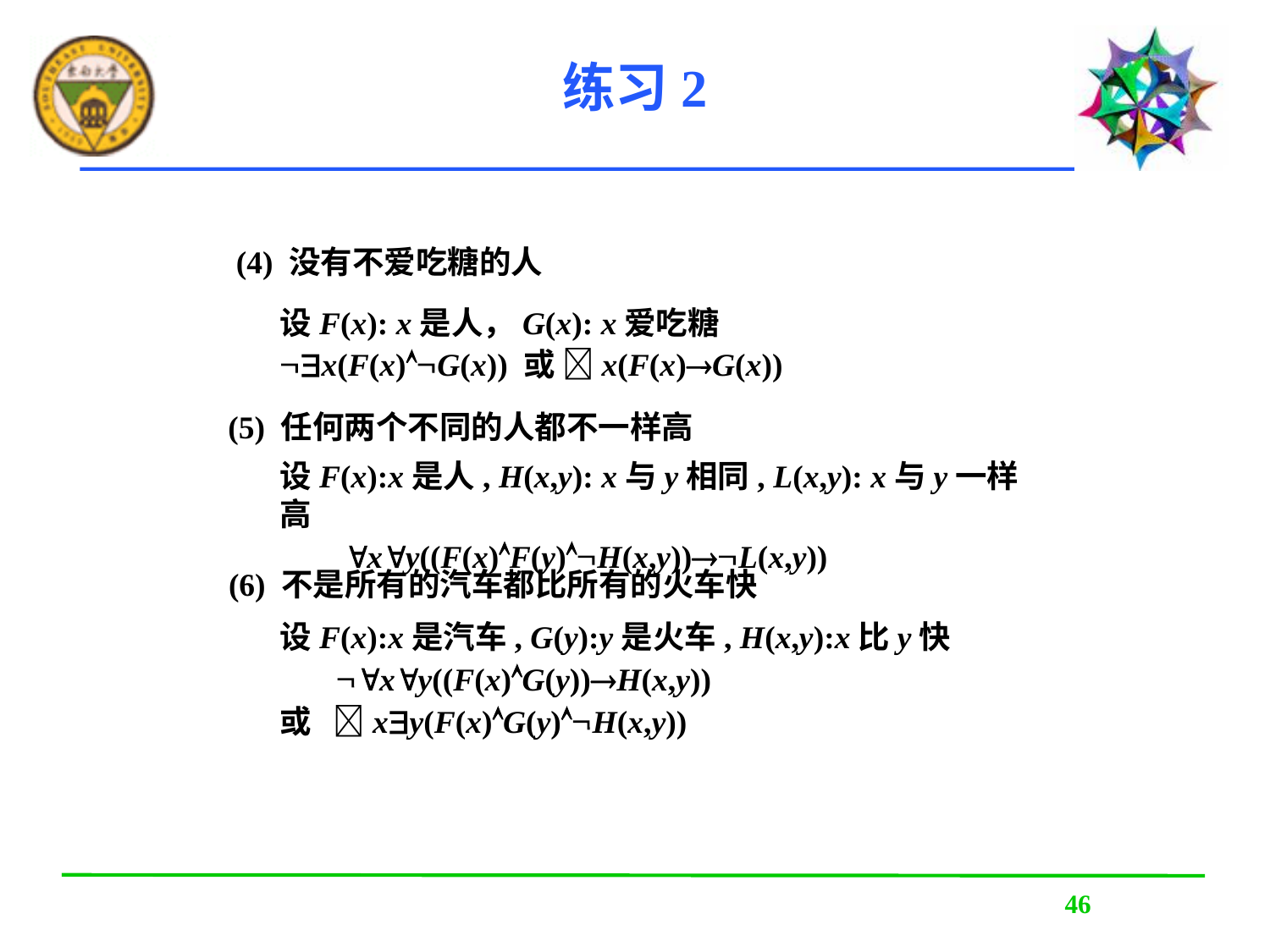

# 练习2
  (4) 没有不爱吃糖的人
设F(x): x是人，G(x): x爱吃糖
¬∃x(F(x)∧¬G(x)) 或 ∀x(F(x)→G(x))
 (5) 任何两个不同的人都不一样高
设F(x):x是人, H(x,y): x与y相同, L(x,y): x与y一样高
        ∀x∀y((F(x)∧F(y)∧¬H(x,y))→¬L(x,y))
  (6) 不是所有的汽车都比所有的火车快
设F(x):x是汽车, G(y):y是火车, H(x,y):x比y快
       ¬∀x∀y((F(x)∧G(y))→H(x,y))
或   ∃x∃y(F(x)∧G(y)∧¬H(x,y))